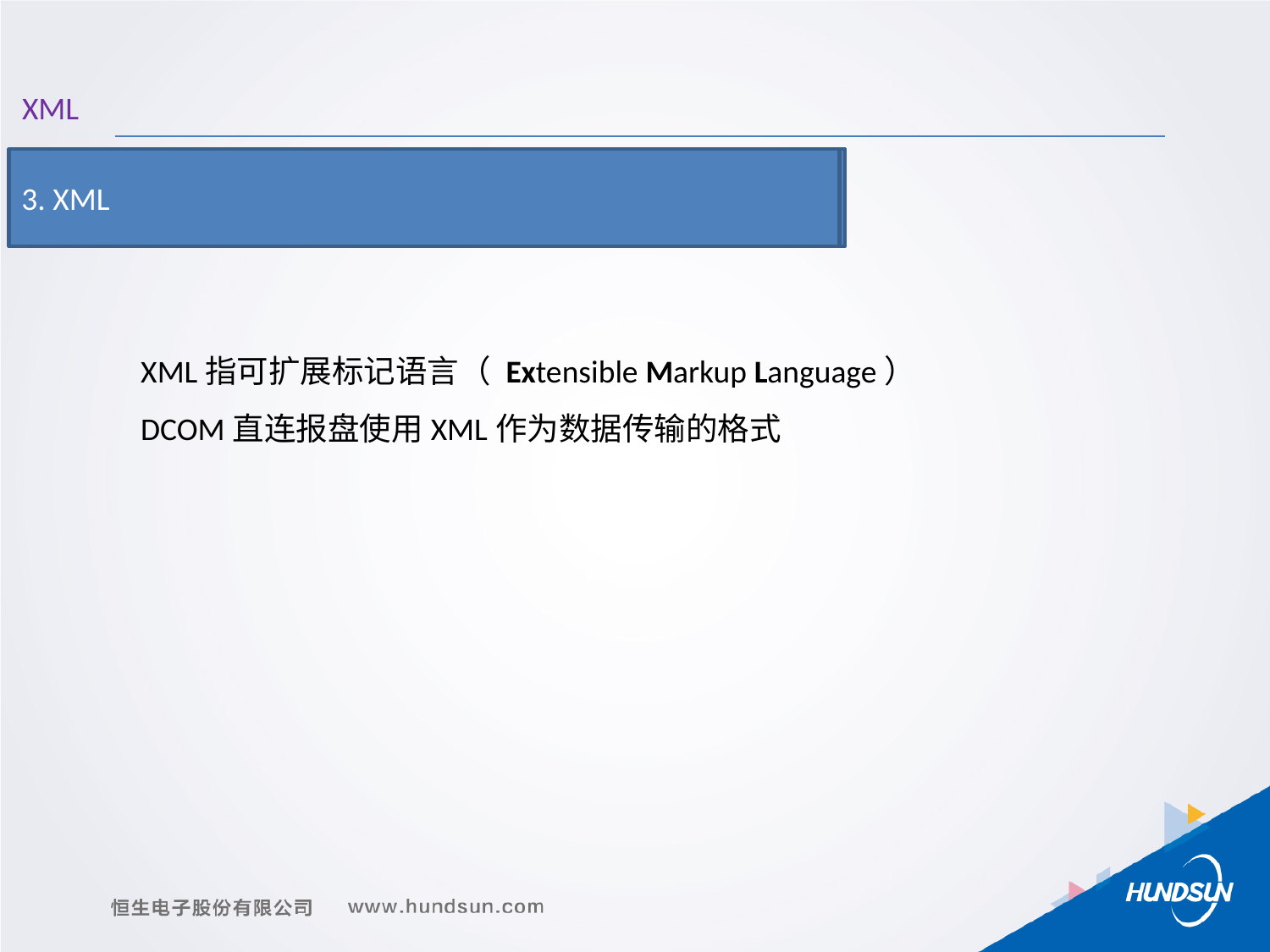

XML
3. XML

     XML指可扩展标记语言（ Extensible Markup Language）
     DCOM直连报盘使用XML作为数据传输的格式